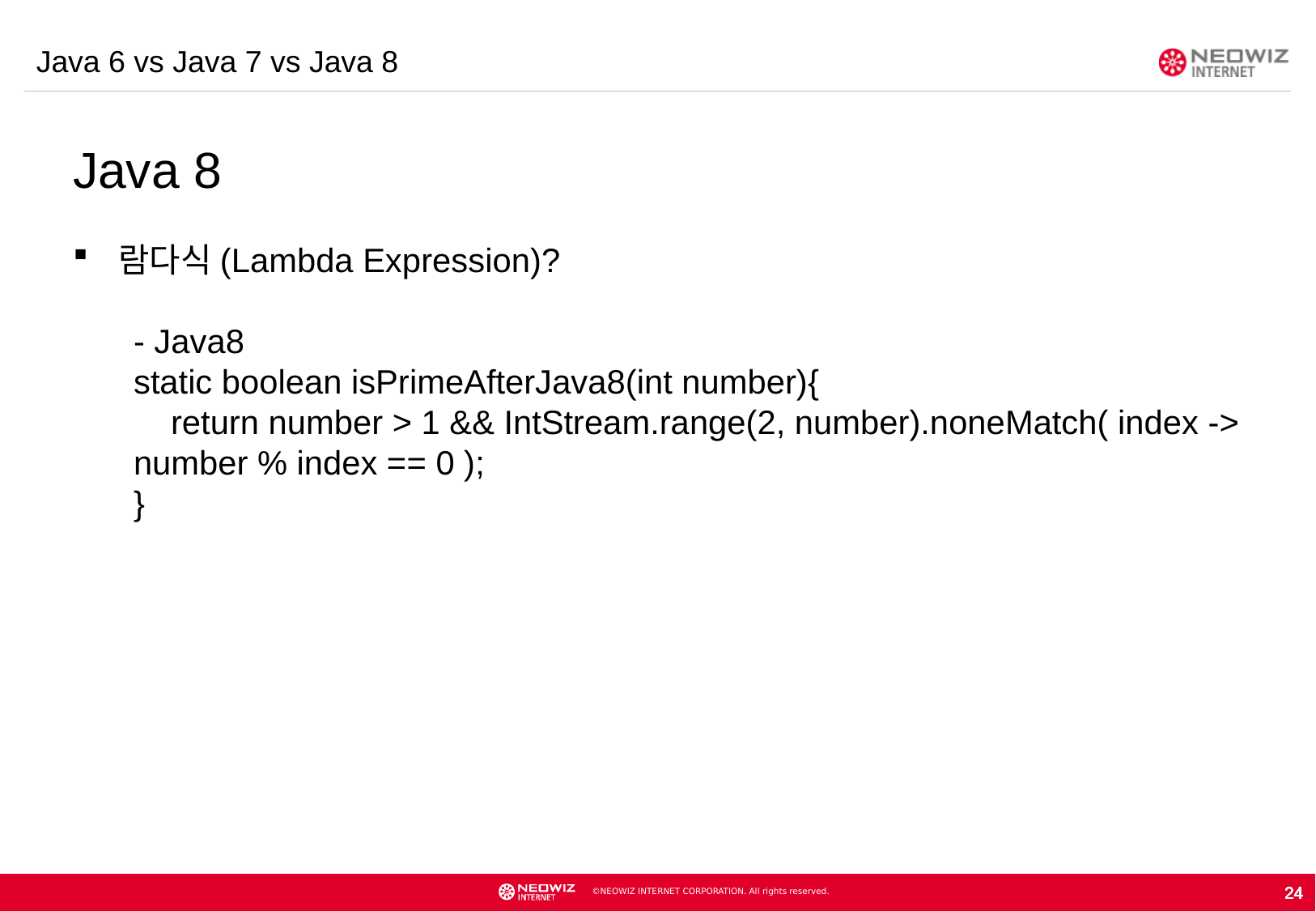

Java 6 vs Java 7 vs Java 8

Java 8

람다식(Lambda Expression)?

- Java8
static boolean isPrimeAfterJava8(int number){
    return number > 1 && IntStream.range(2, number).noneMatch( index -> number % index == 0 );
}
24
24
24
24
24
24
24
24
24
24
24
24
24
24
24